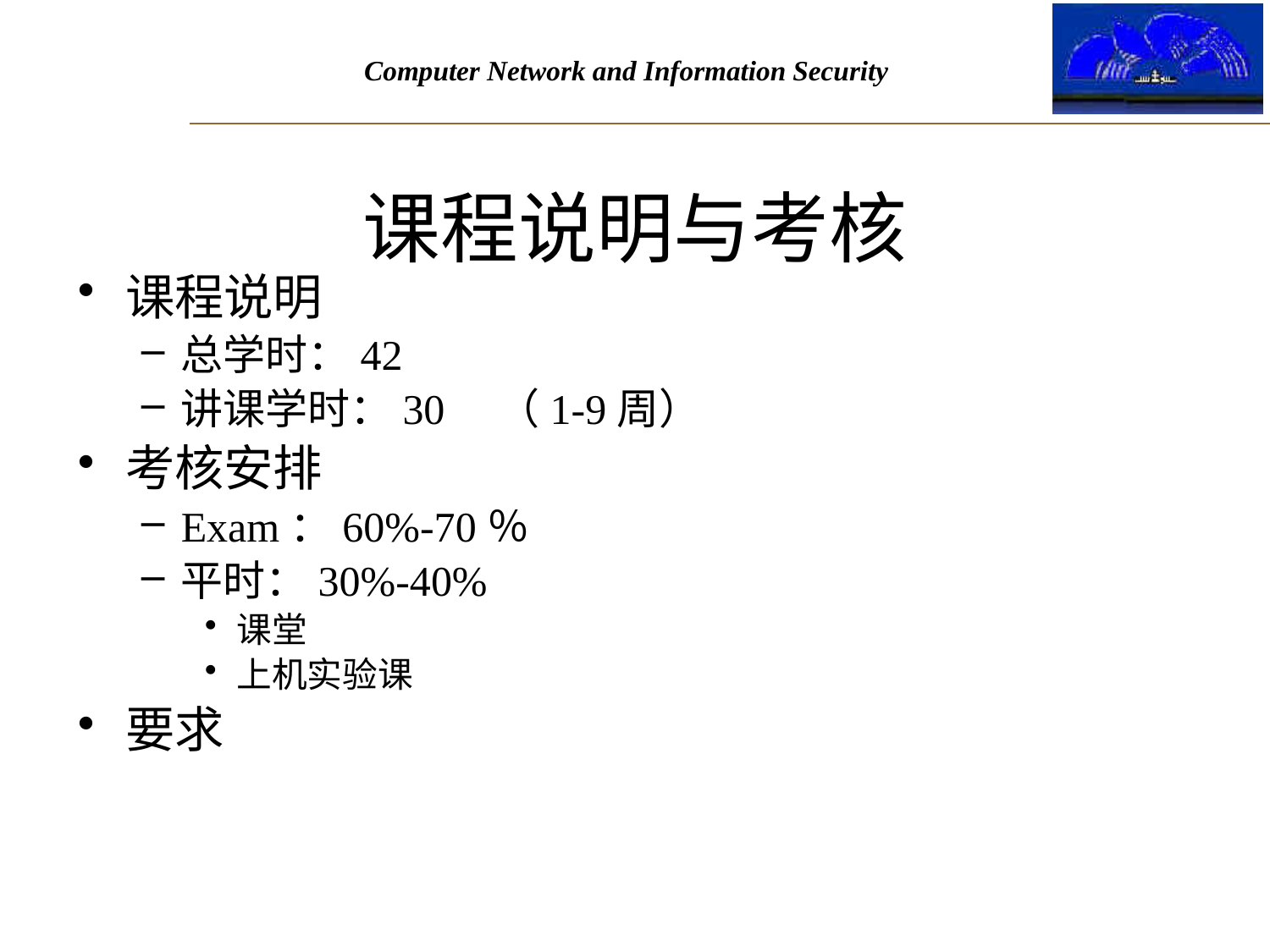

课程说明与考核
课程说明
总学时：42
讲课学时：30    （1-9周）
考核安排
Exam：60%-70％
平时：30%-40%
课堂
上机实验课
要求